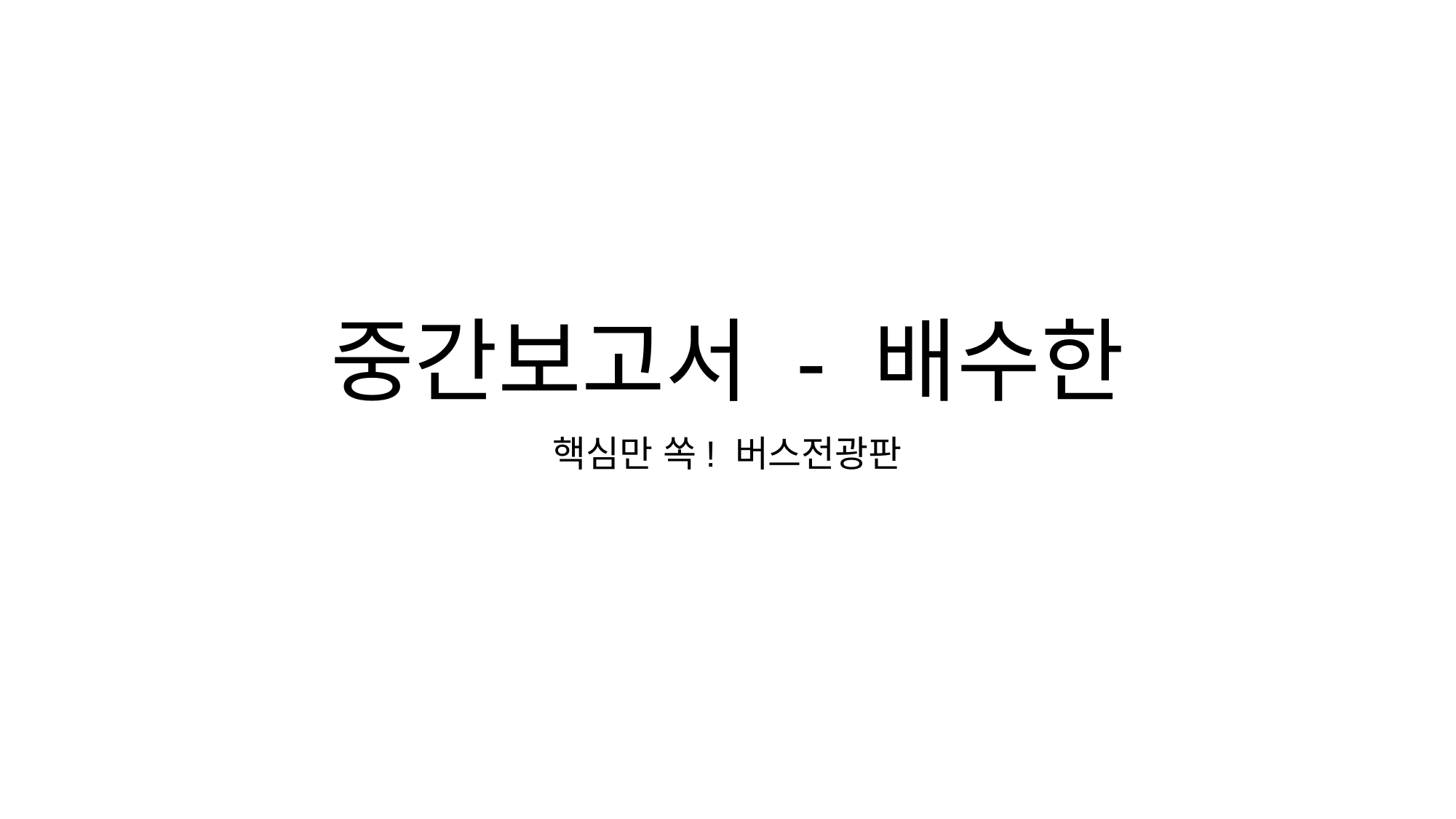

# 중간보고서 - 배수한
핵심만 쏙! 버스전광판